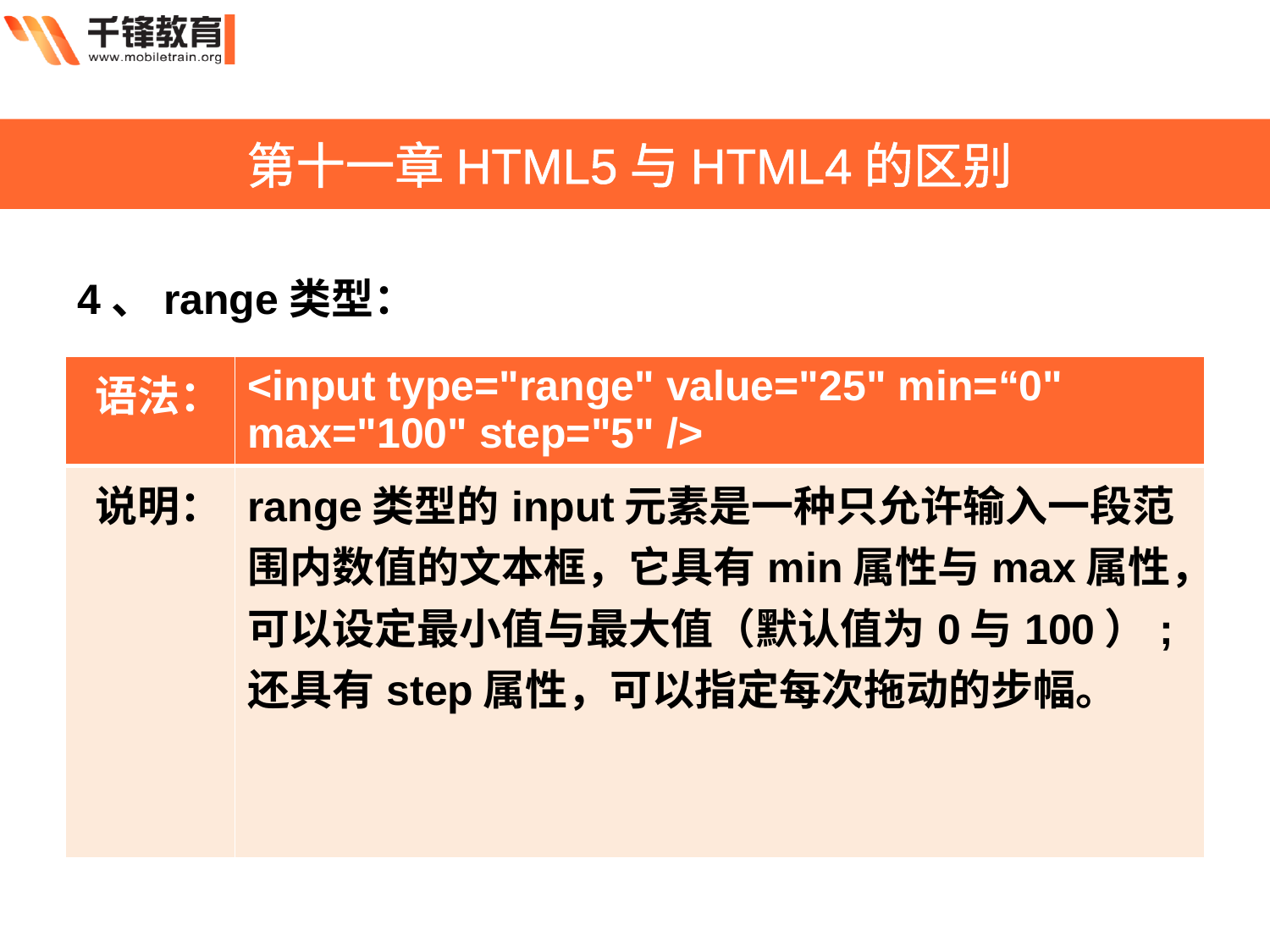

第十一章HTML5与HTML4的区别
4、range类型：

| 语法： | <input type="range" value="25" min=“0" max="100" step="5" /> |
| --- | --- |
| 说明： | range类型的input元素是一种只允许输入一段范围内数值的文本框，它具有min属性与max属性，可以设定最小值与最大值（默认值为0与100）;还具有step属性，可以指定每次拖动的步幅。 |